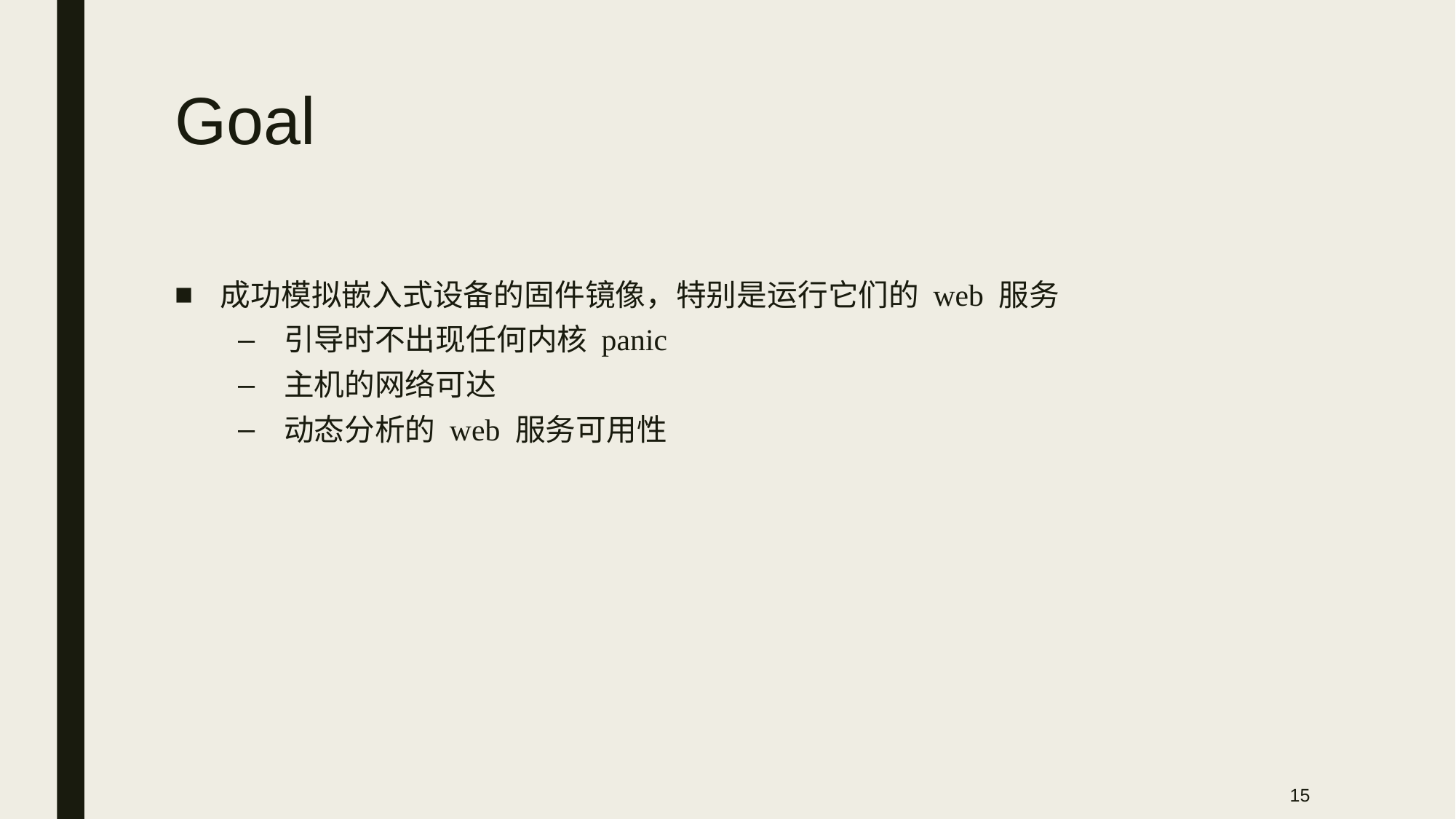

# Goal
成功模拟嵌入式设备的固件镜像，特别是运行它们的 web 服务
引导时不出现任何内核 panic
主机的网络可达
动态分析的 web 服务可用性
15